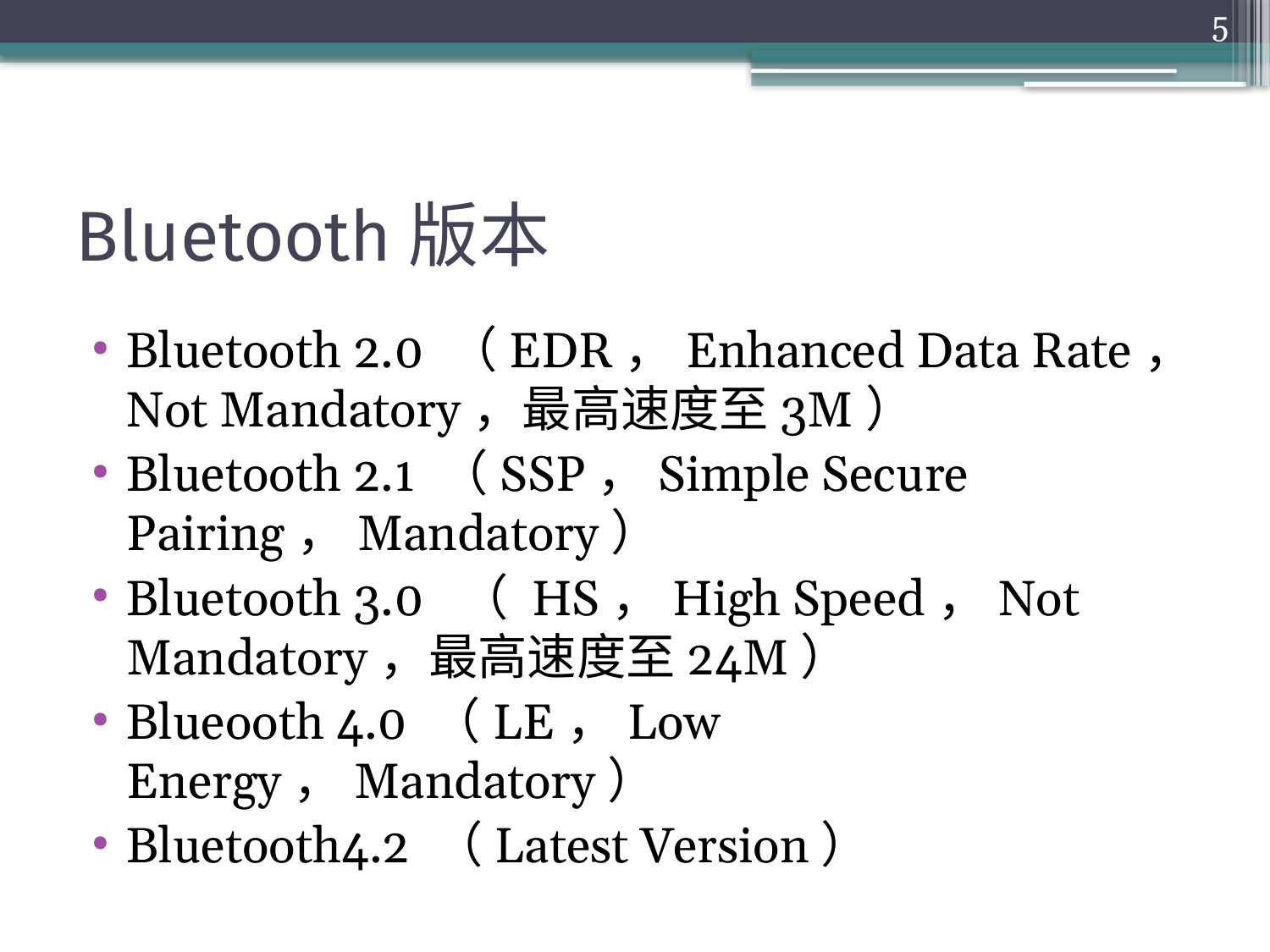

5
# Bluetooth版本
Bluetooth 2.0 （EDR，Enhanced Data Rate，Not Mandatory，最高速度至3M）
Bluetooth 2.1 （SSP，Simple Secure Pairing，Mandatory）
Bluetooth 3.0  （ HS，High Speed，Not Mandatory，最高速度至24M）
Blueooth 4.0 （LE，Low Energy，Mandatory）
Bluetooth4.2 （Latest Version）